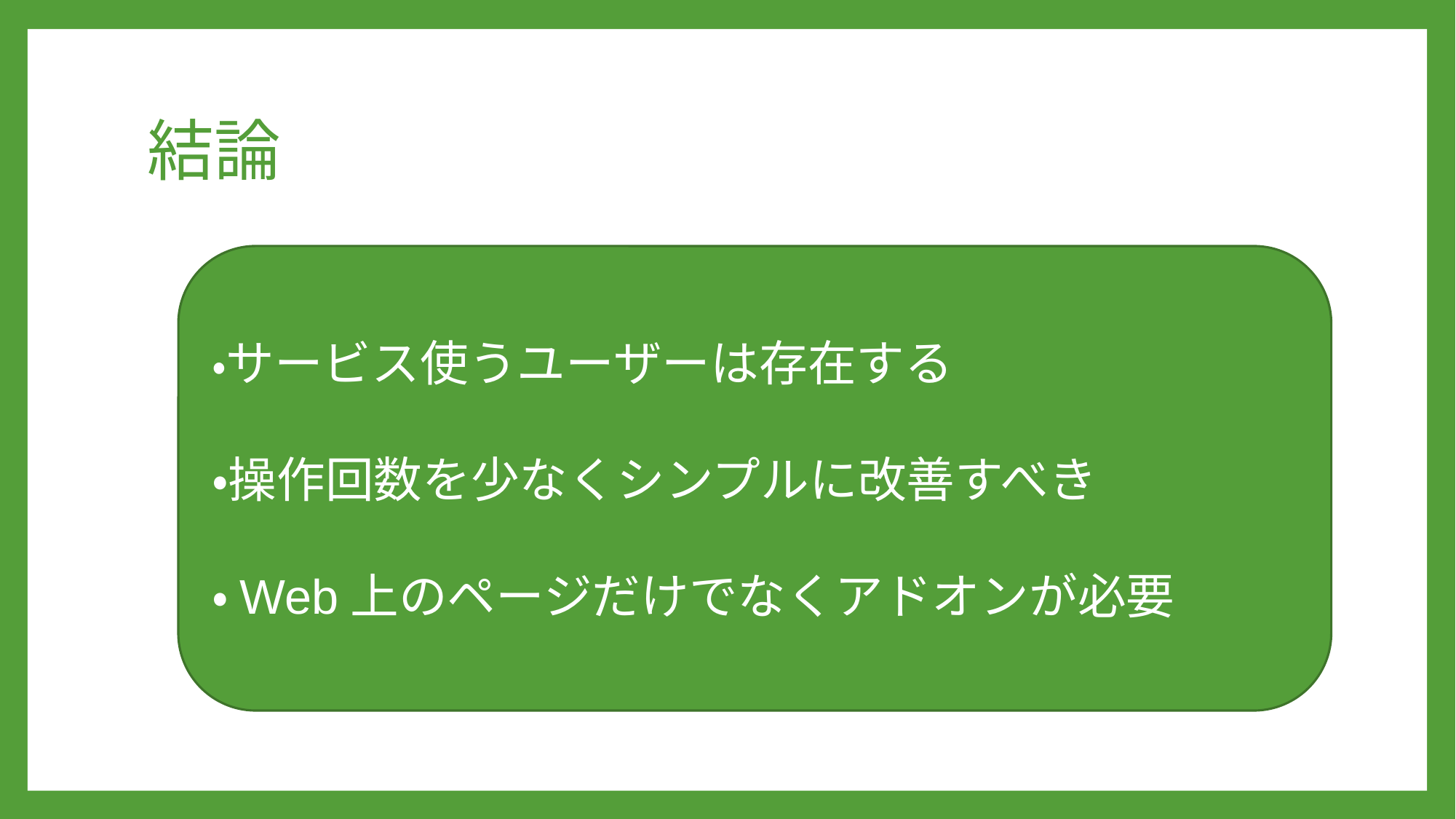

# 結論
・サービス使うユーザーは存在する

・操作回数を少なくシンプルに改善すべき

・Web上のページだけでなくアドオンが必要